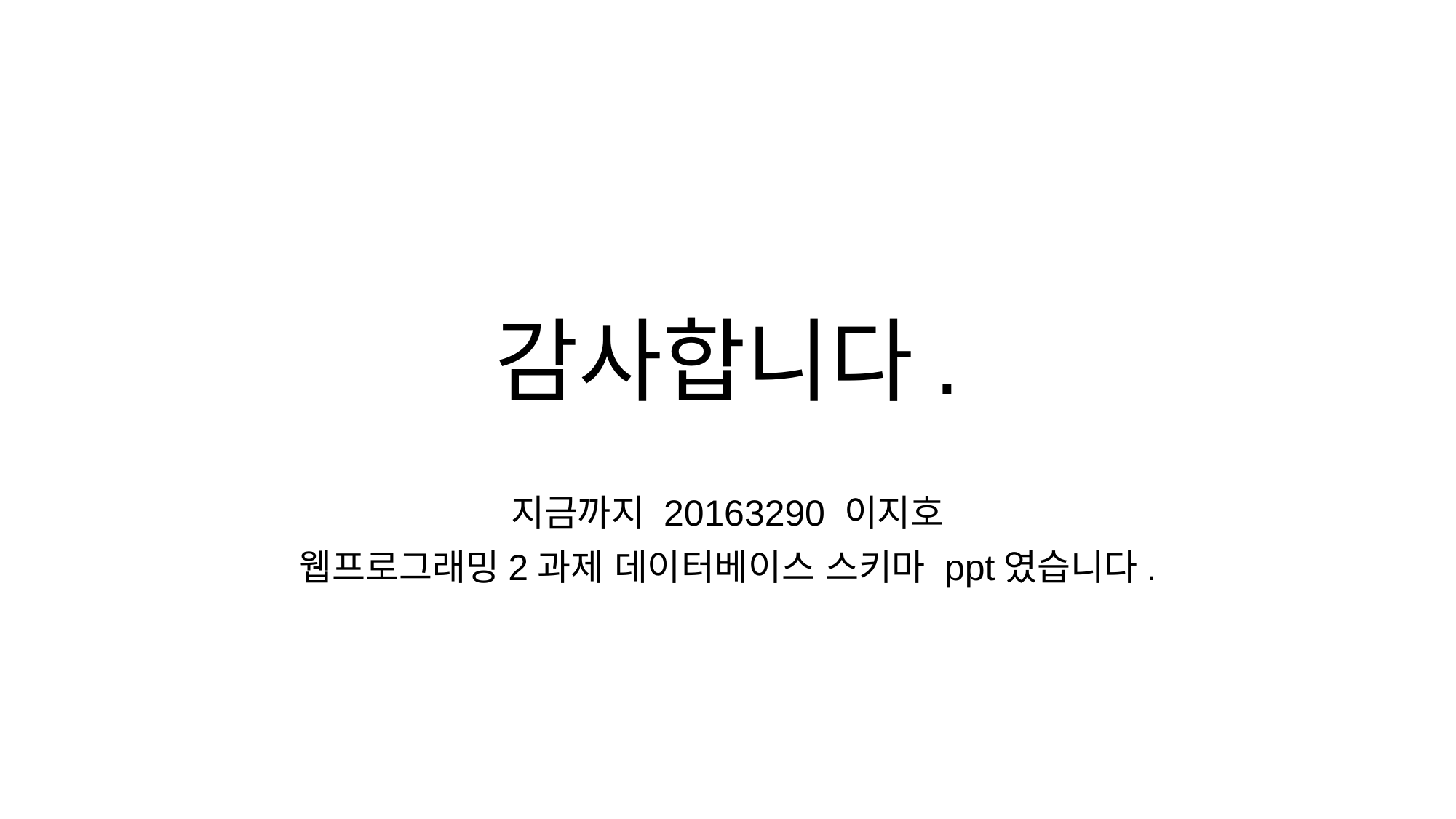

# 감사합니다.

지금까지 20163290 이지호
웹프로그래밍2과제 데이터베이스 스키마 ppt였습니다.